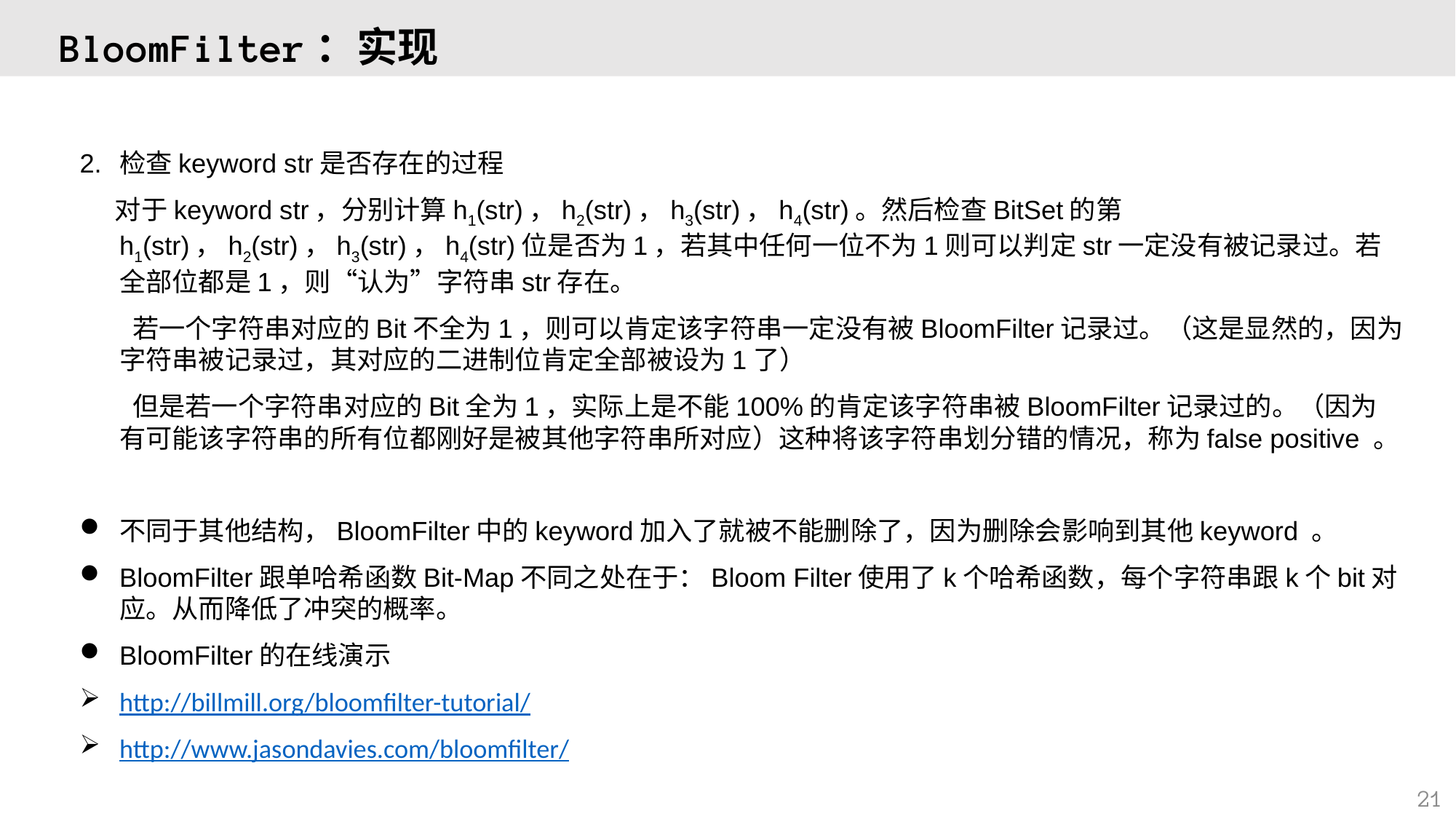

# BloomFilter：实现

检查keyword str是否存在的过程
     对于keyword str，分别计算h1(str)，h2(str)，h3(str)，h4(str)。然后检查BitSet的第h1(str)，h2(str)，h3(str)，h4(str)位是否为1，若其中任何一位不为1则可以判定str一定没有被记录过。若全部位都是1，则“认为”字符串str存在。
　　若一个字符串对应的Bit不全为1，则可以肯定该字符串一定没有被BloomFilter记录过。（这是显然的，因为字符串被记录过，其对应的二进制位肯定全部被设为1了）
　　但是若一个字符串对应的Bit全为1，实际上是不能100%的肯定该字符串被BloomFilter记录过的。（因为有可能该字符串的所有位都刚好是被其他字符串所对应）这种将该字符串划分错的情况，称为false positive 。

不同于其他结构，BloomFilter中的keyword加入了就被不能删除了，因为删除会影响到其他keyword 。
BloomFilter跟单哈希函数Bit-Map不同之处在于：Bloom Filter使用了k个哈希函数，每个字符串跟k个bit对应。从而降低了冲突的概率。
BloomFilter的在线演示
http://billmill.org/bloomfilter-tutorial/
http://www.jasondavies.com/bloomfilter/

21